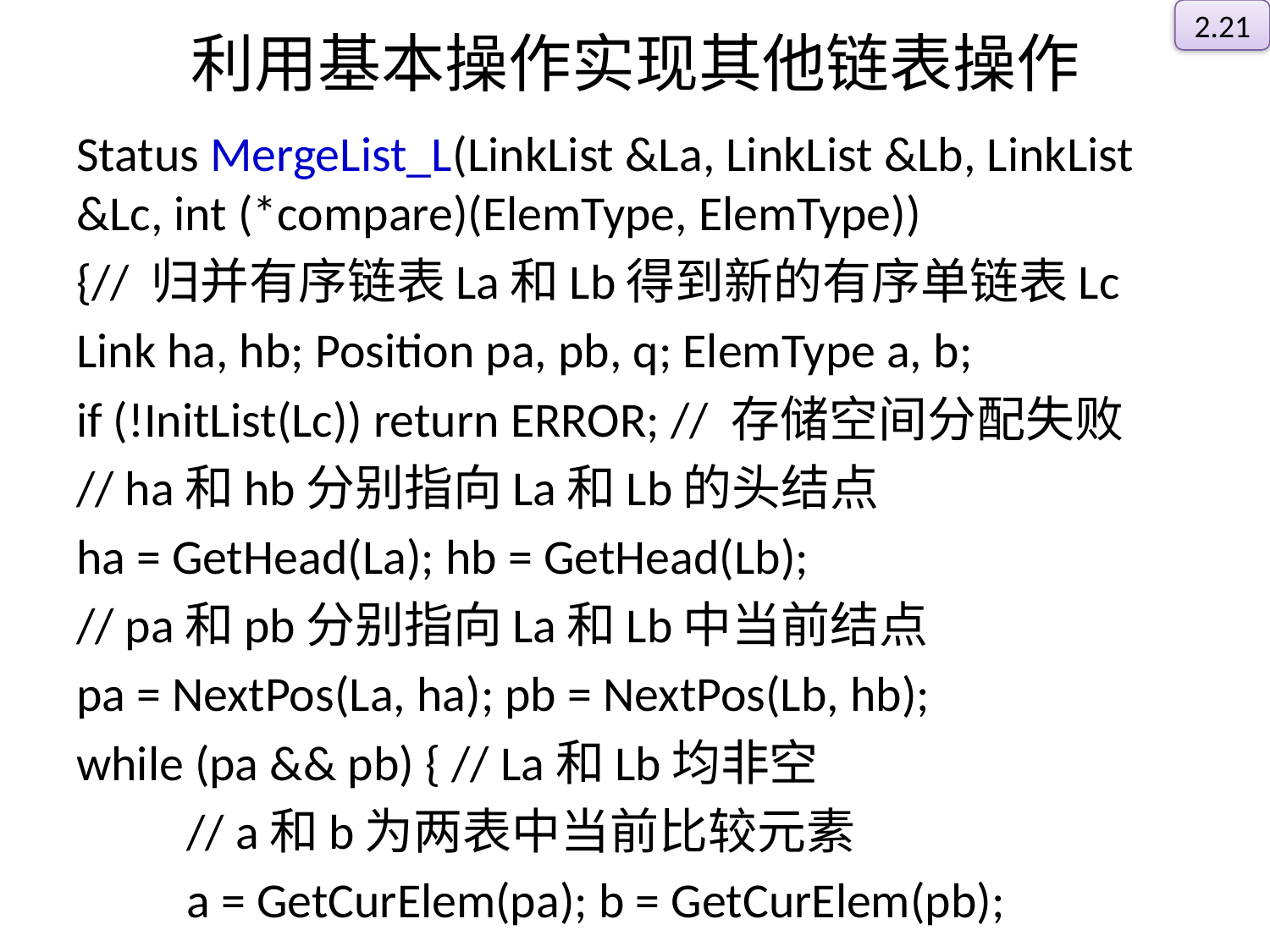

2.21
# 利用基本操作实现其他链表操作
Status MergeList_L(LinkList &La, LinkList &Lb, LinkList &Lc, int (*compare)(ElemType, ElemType))
{// 归并有序链表La和Lb得到新的有序单链表Lc
Link ha, hb; Position pa, pb, q; ElemType a, b;
if (!InitList(Lc)) return ERROR; // 存储空间分配失败
// ha和hb分别指向La和Lb的头结点
ha = GetHead(La); hb = GetHead(Lb);
// pa和pb分别指向La和Lb中当前结点
pa = NextPos(La, ha); pb = NextPos(Lb, hb);
while (pa && pb) { // La和Lb均非空
	// a和b为两表中当前比较元素
	a = GetCurElem(pa); b = GetCurElem(pb);